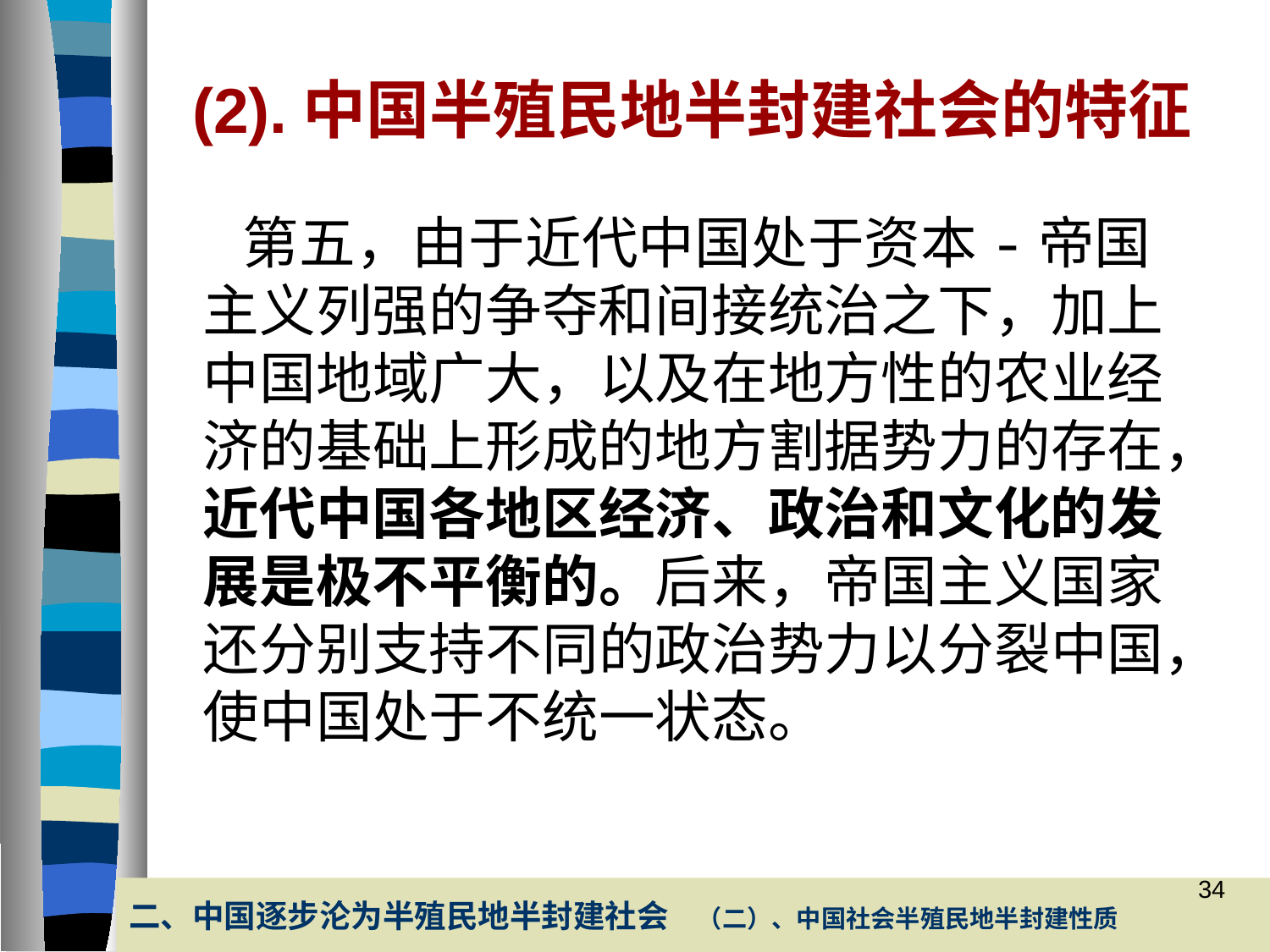

(2).中国半殖民地半封建社会的特征

    第五，由于近代中国处于资本-帝国主义列强的争夺和间接统治之下，加上中国地域广大，以及在地方性的农业经济的基础上形成的地方割据势力的存在，近代中国各地区经济、政治和文化的发展是极不平衡的。后来，帝国主义国家还分别支持不同的政治势力以分裂中国，使中国处于不统一状态。

34